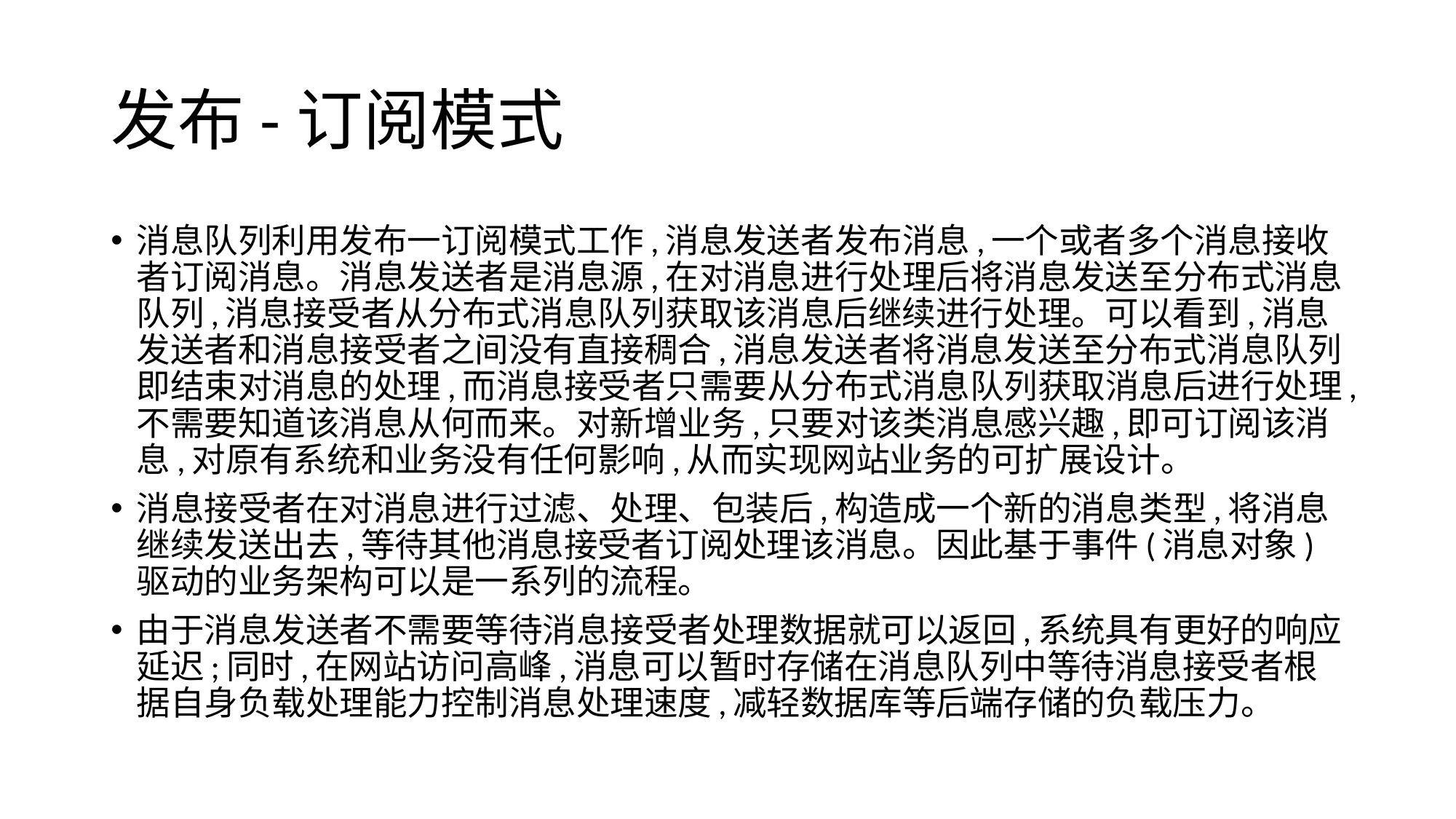

# 发布-订阅模式
消息队列利用发布一订阅模式工作,消息发送者发布消息,一个或者多个消息接收者订阅消息。消息发送者是消息源,在对消息进行处理后将消息发送至分布式消息队列,消息接受者从分布式消息队列获取该消息后继续进行处理。可以看到,消息发送者和消息接受者之间没有直接稠合,消息发送者将消息发送至分布式消息队列即结束对消息的处理,而消息接受者只需要从分布式消息队列获取消息后进行处理,不需要知道该消息从何而来。对新增业务,只要对该类消息感兴趣,即可订阅该消息,对原有系统和业务没有任何影响,从而实现网站业务的可扩展设计。
消息接受者在对消息进行过滤、处理、包装后,构造成一个新的消息类型,将消息继续发送出去,等待其他消息接受者订阅处理该消息。因此基于事件(消息对象)驱动的业务架构可以是一系列的流程。
由于消息发送者不需要等待消息接受者处理数据就可以返回,系统具有更好的响应延迟;同时,在网站访问高峰,消息可以暂时存储在消息队列中等待消息接受者根据自身负载处理能力控制消息处理速度,减轻数据库等后端存储的负载压力。